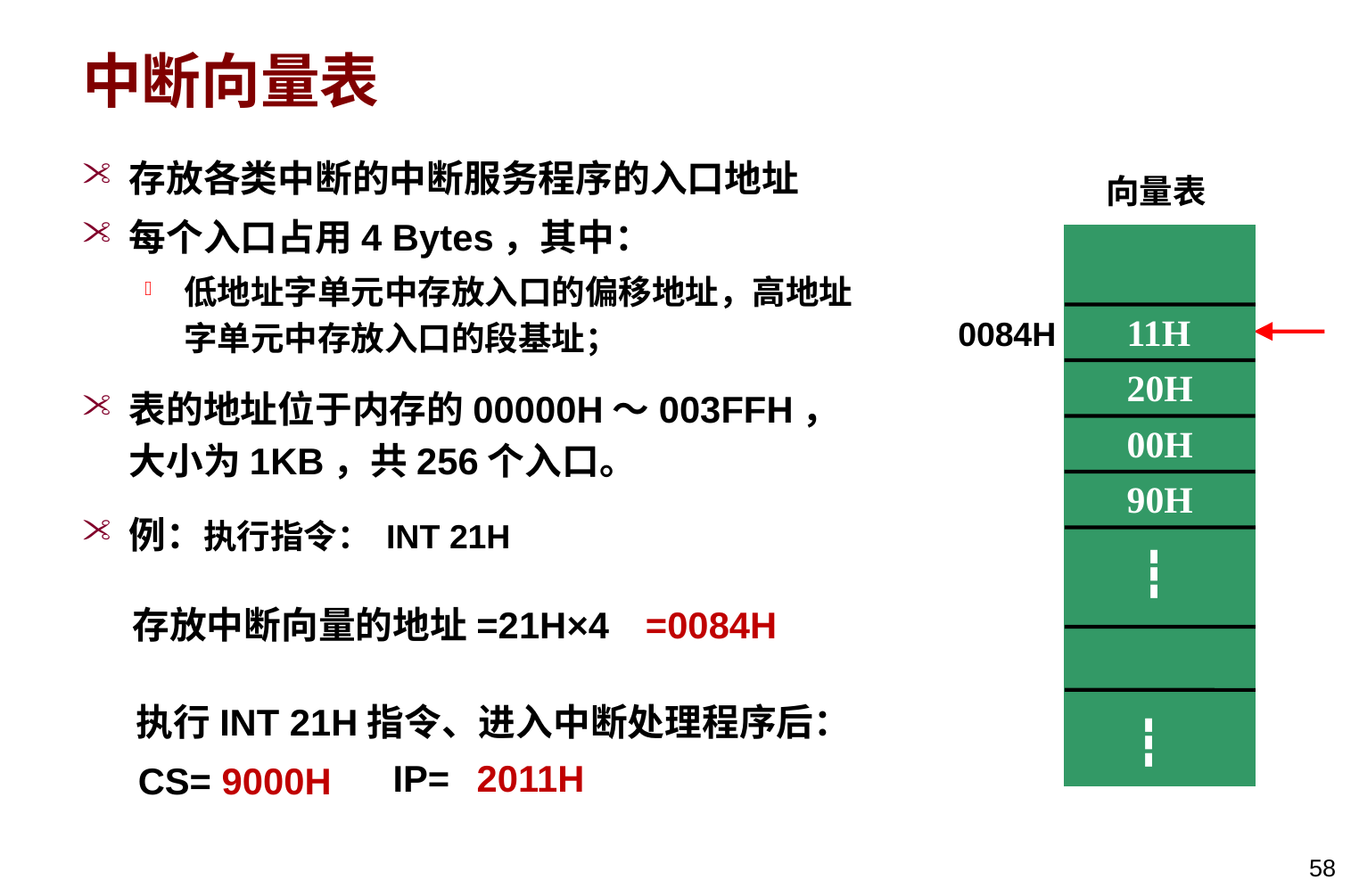

# 中断向量表
存放各类中断的中断服务程序的入口地址
每个入口占用4 Bytes，其中：
低地址字单元中存放入口的偏移地址，高地址字单元中存放入口的段基址；
表的地址位于内存的00000H～003FFH，大小为1KB，共256个入口。
例：执行指令： INT 21H
向量表

11H

20H

00H

90H

┇

┇
0084H

存放中断向量的地址=21H×4
=0084H
执行INT 21H指令、进入中断处理程序后：
IP=
2011H
CS=
9000H
58